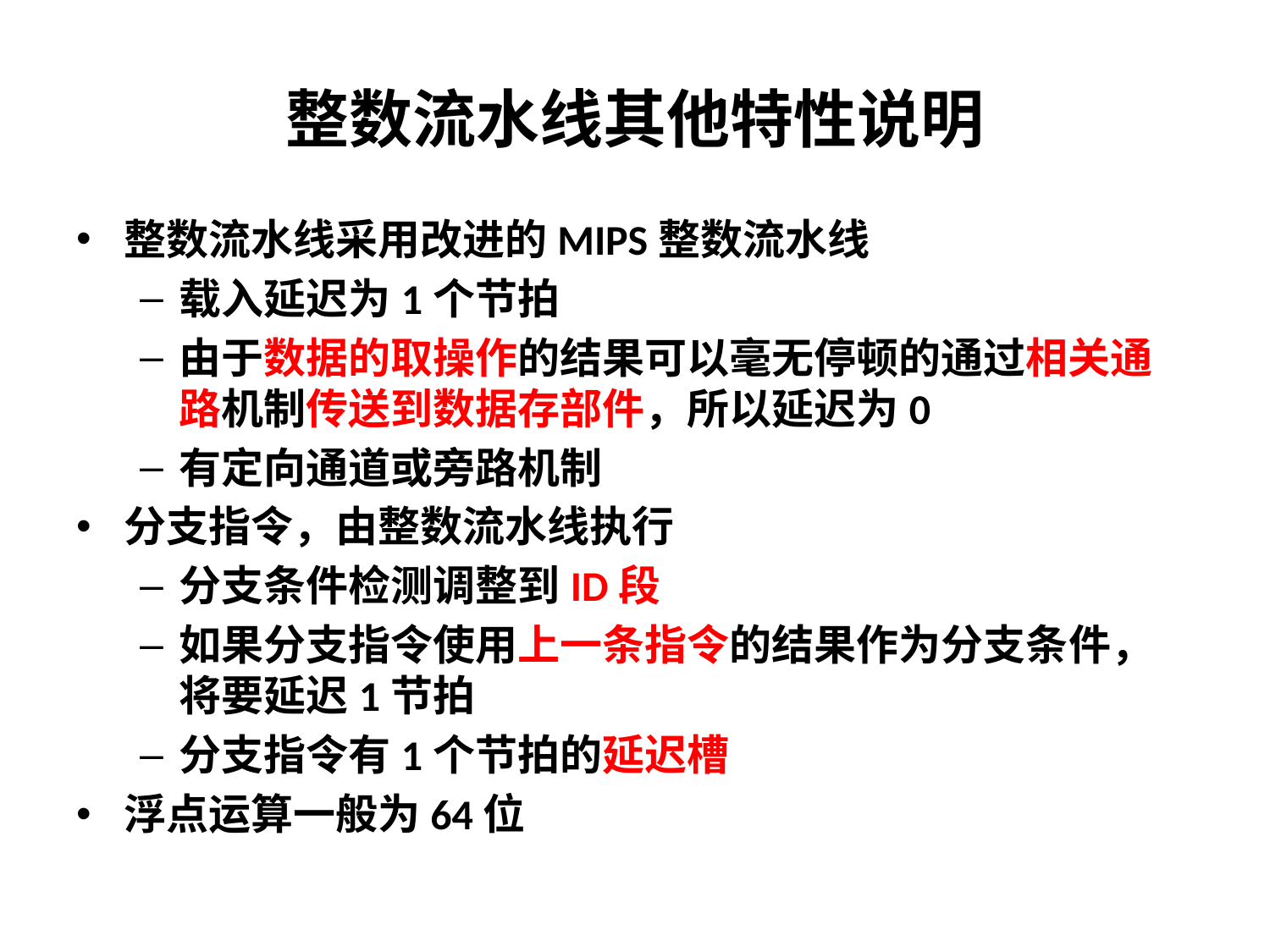

整数流水线其他特性说明
整数流水线采用改进的MIPS整数流水线
载入延迟为1个节拍
由于数据的取操作的结果可以毫无停顿的通过相关通路机制传送到数据存部件，所以延迟为0
有定向通道或旁路机制
分支指令，由整数流水线执行
分支条件检测调整到ID段
如果分支指令使用上一条指令的结果作为分支条件，将要延迟1节拍
分支指令有1个节拍的延迟槽
浮点运算一般为64位